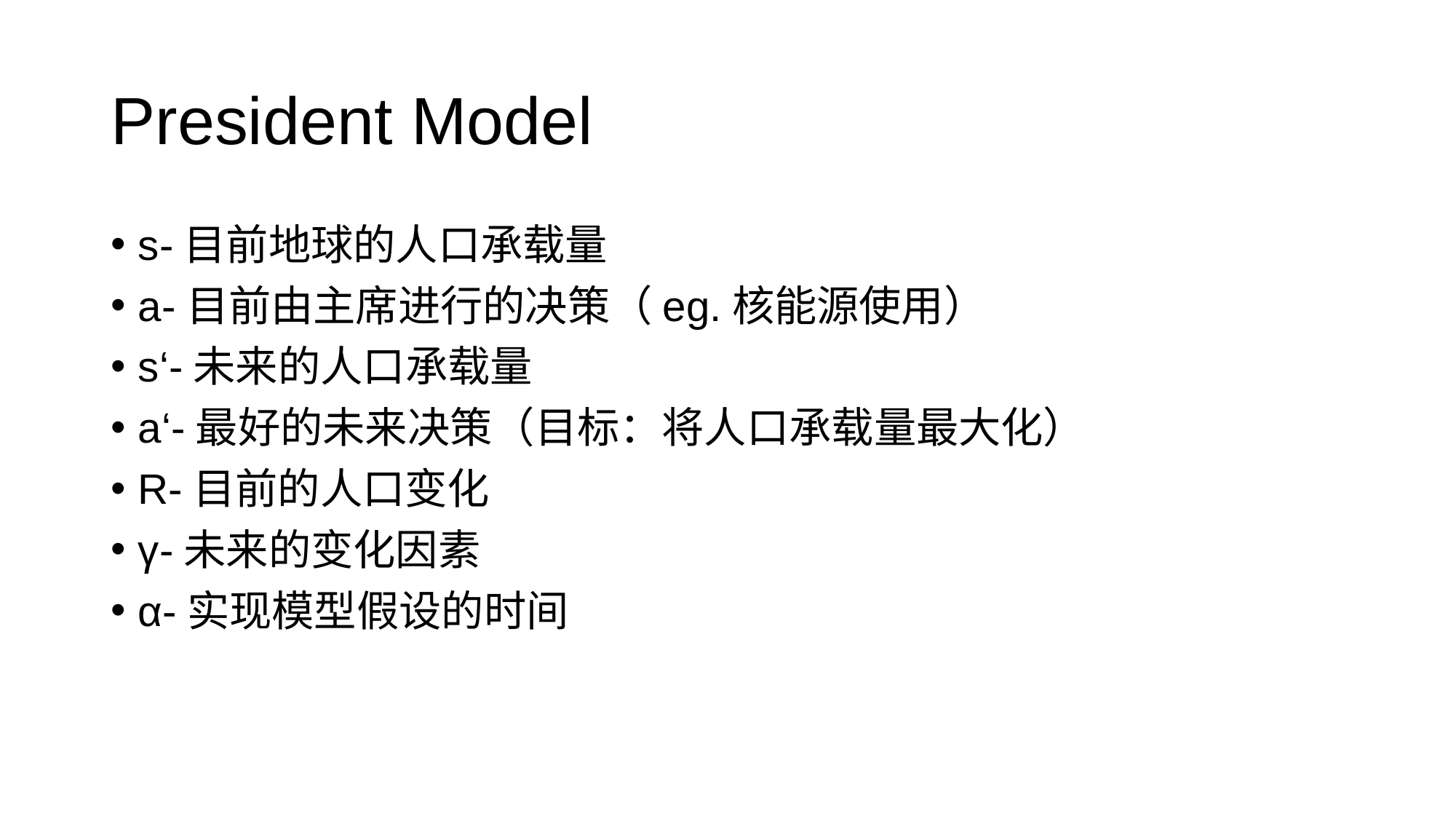

# President Model
s-目前地球的人口承载量
a-目前由主席进行的决策（eg.核能源使用）
s‘-未来的人口承载量
a‘-最好的未来决策（目标：将人口承载量最大化）
R-目前的人口变化
γ-未来的变化因素
α-实现模型假设的时间